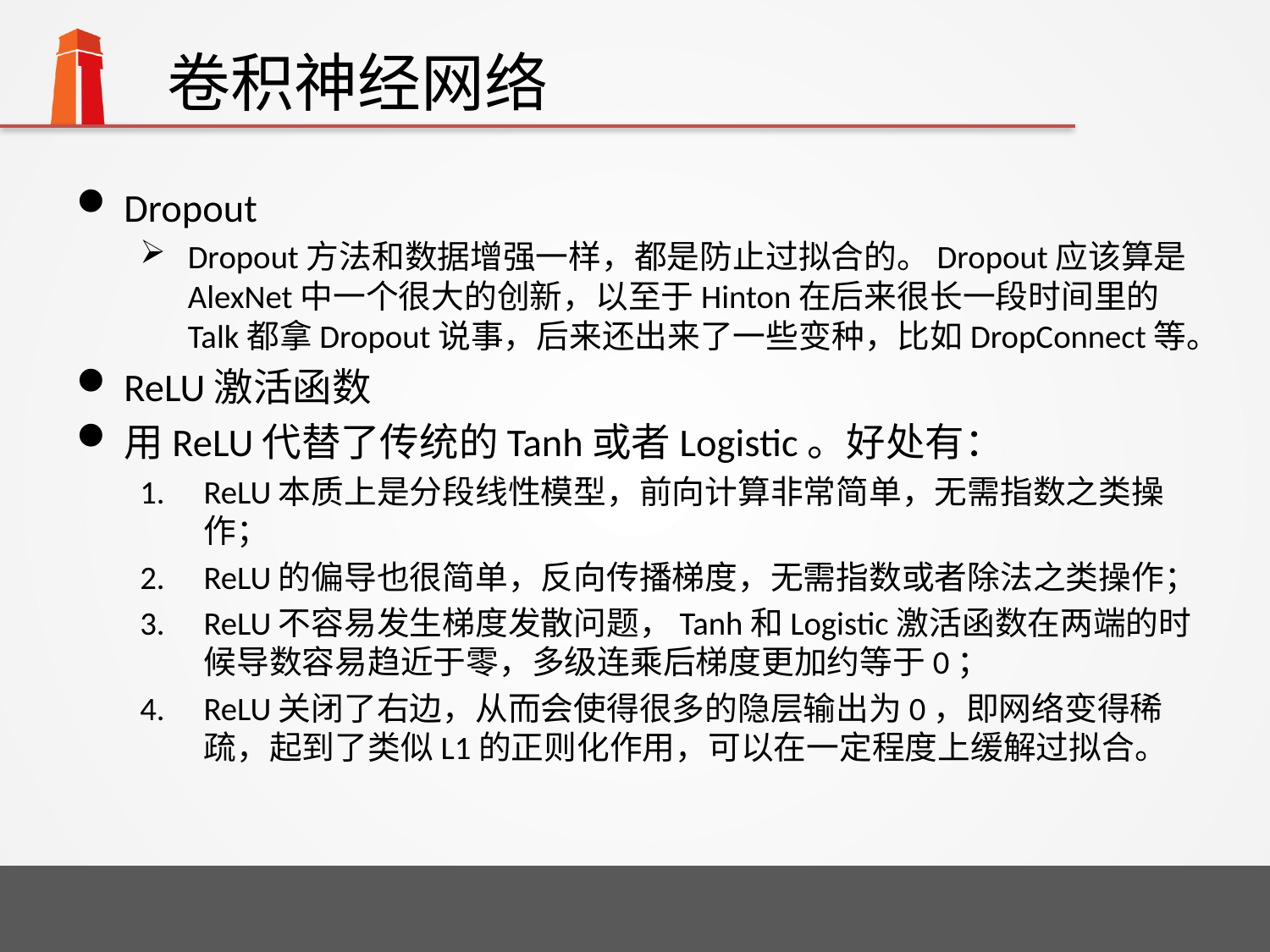

# 卷积神经网络
Dropout
Dropout方法和数据增强一样，都是防止过拟合的。Dropout应该算是AlexNet中一个很大的创新，以至于Hinton在后来很长一段时间里的Talk都拿Dropout说事，后来还出来了一些变种，比如DropConnect等。
ReLU激活函数
用ReLU代替了传统的Tanh或者Logistic。好处有：
ReLU本质上是分段线性模型，前向计算非常简单，无需指数之类操作；
ReLU的偏导也很简单，反向传播梯度，无需指数或者除法之类操作；
ReLU不容易发生梯度发散问题，Tanh和Logistic激活函数在两端的时候导数容易趋近于零，多级连乘后梯度更加约等于0；
ReLU关闭了右边，从而会使得很多的隐层输出为0，即网络变得稀疏，起到了类似L1的正则化作用，可以在一定程度上缓解过拟合。